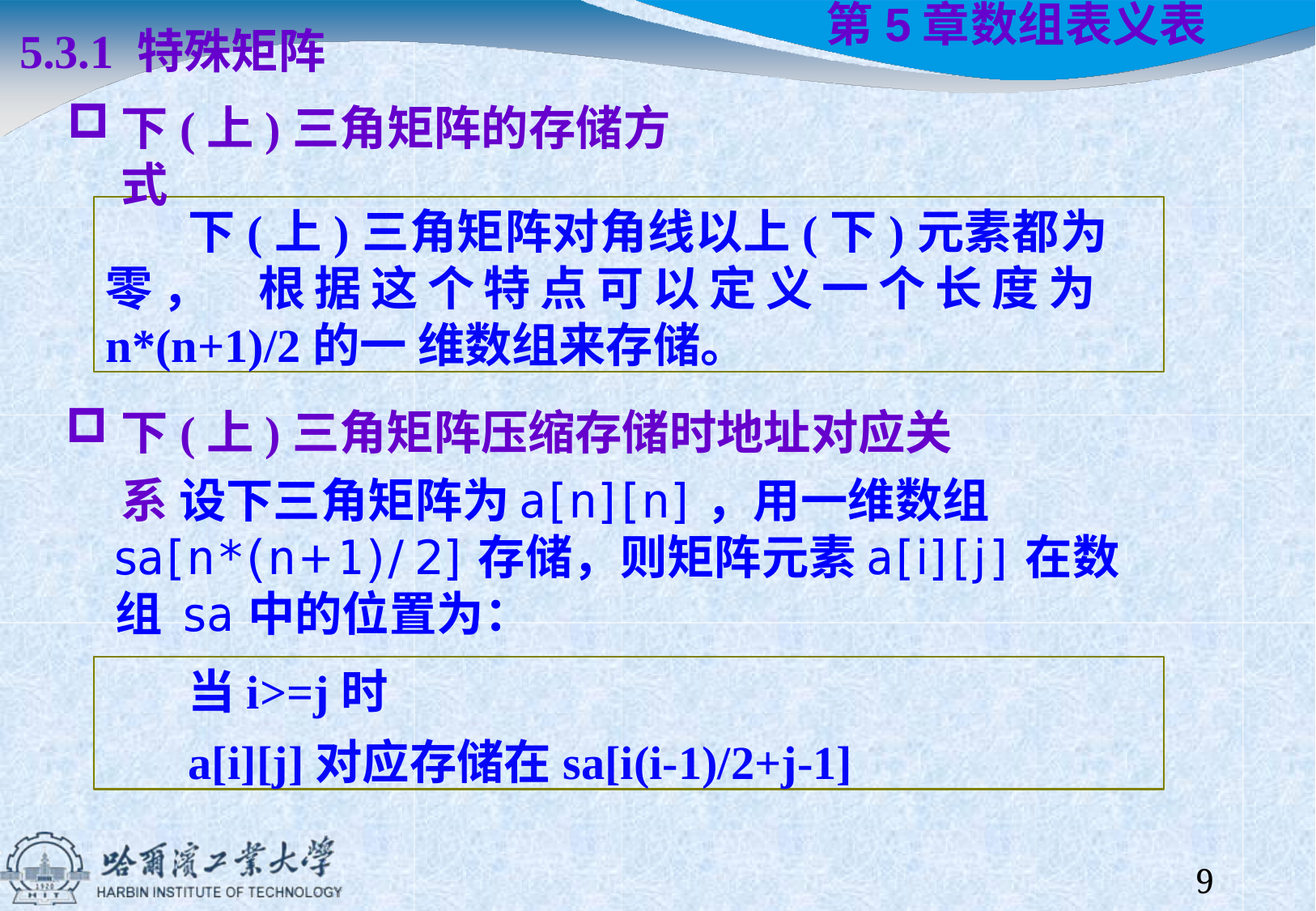

5.3.1 特殊矩阵
下(上)三角矩阵的存储方式
# 第5章	数组表义表
下(上)三角矩阵对角线以上(下)元素都为零，  根据这个特点可以定义一个长度为n*(n+1)/2的一 维数组来存储。
下(上)三角矩阵压缩存储时地址对应关系 设下三角矩阵为a[n][n]，用一维数组
sa[n*(n+1)/2]存储，则矩阵元素a[i][j]在数组 sa中的位置为：
当i>=j时
a[i][j]对应存储在sa[i(i-1)/2+j-1]
9